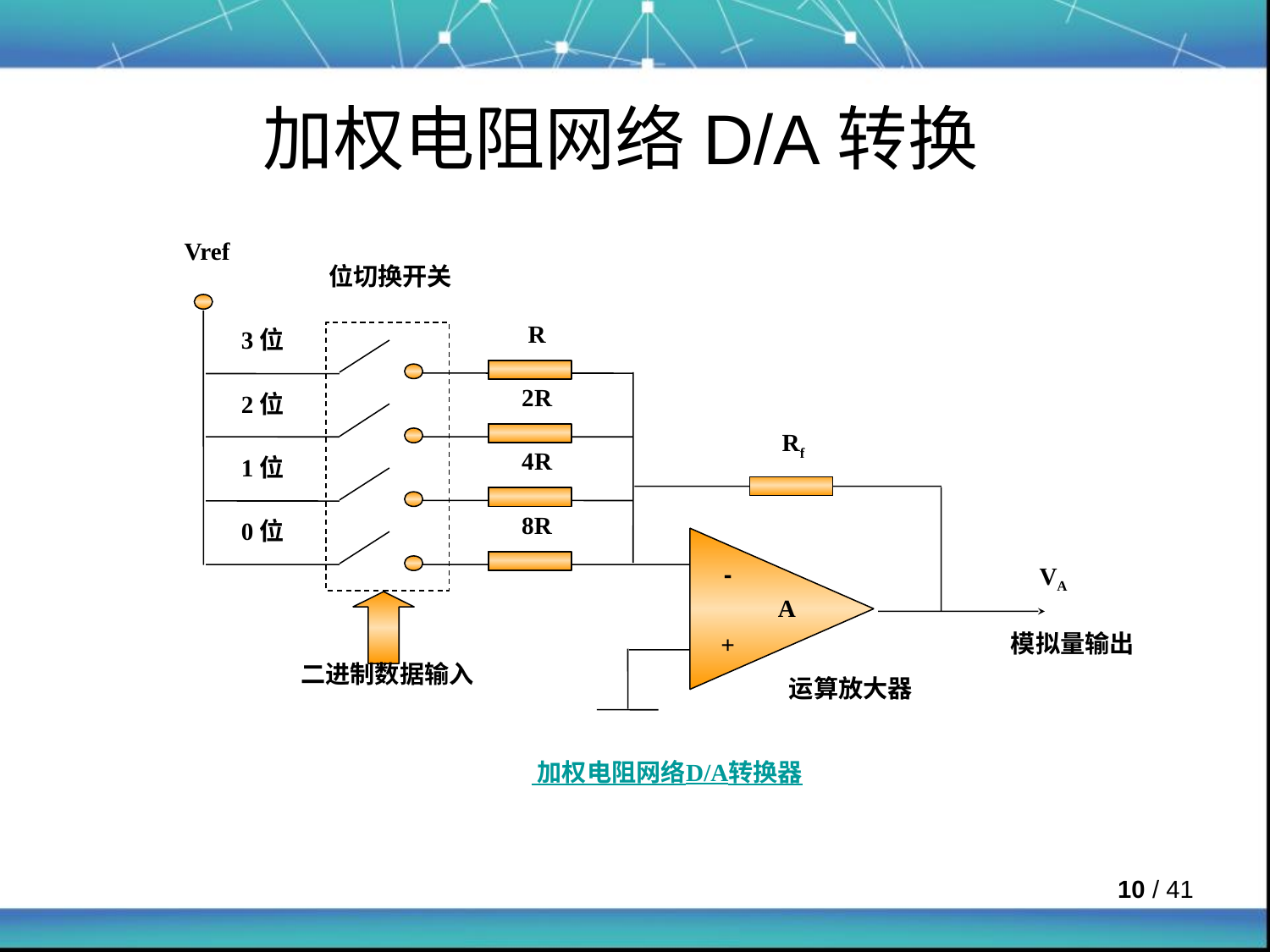

# 加权电阻网络D/A转换
Vref

位切换开关

R

2R

4R

8R

3位

2位
Rf

1位

0位
-
VA

二进制数据输入
A

模拟量输出

+

运算放大器
 加权电阻网络D/A转换器

10 / 41